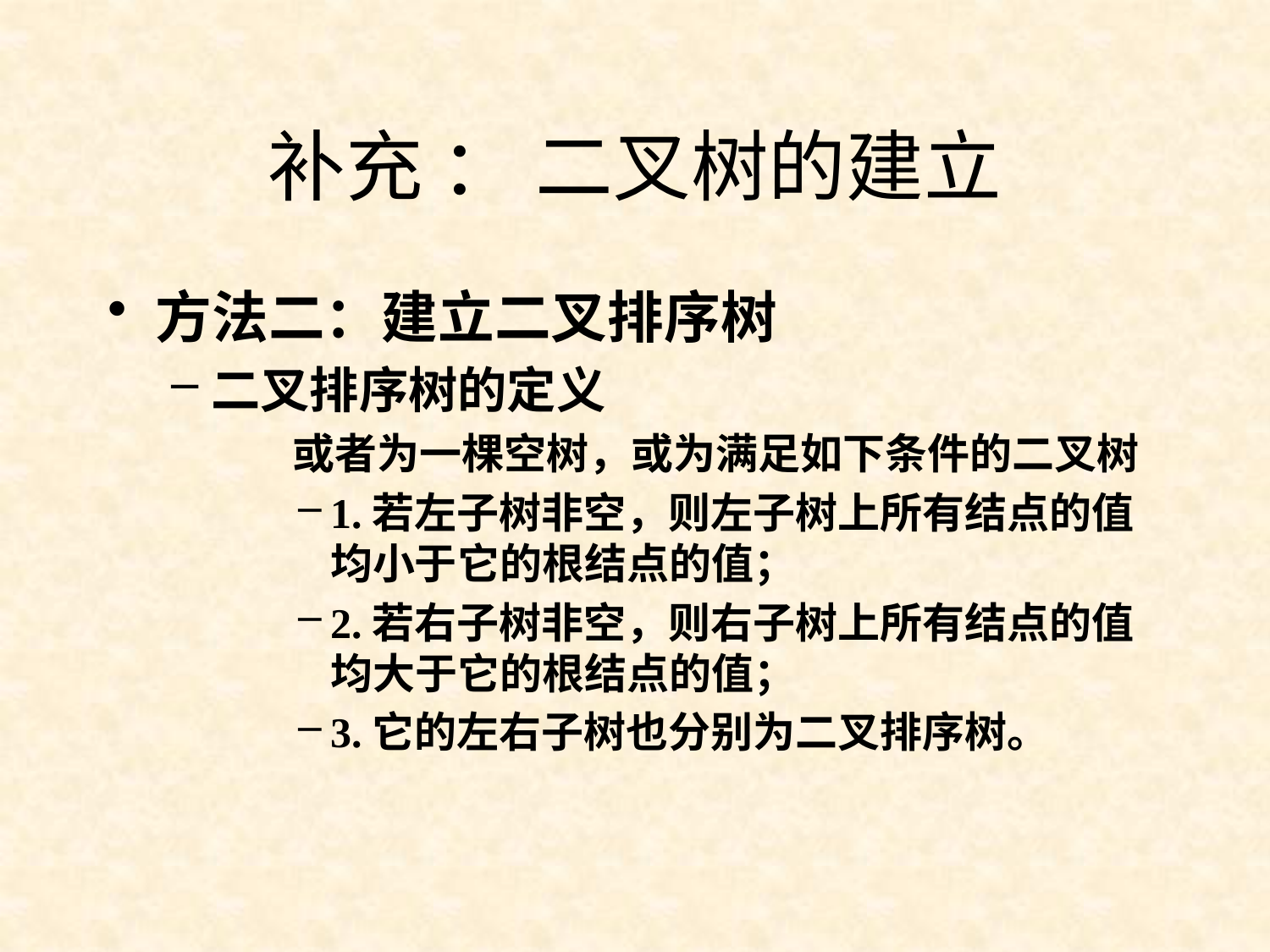

# 补充 ： 二叉树的建立
方法二：建立二叉排序树
二叉排序树的定义
     或者为一棵空树，或为满足如下条件的二叉树
1.若左子树非空，则左子树上所有结点的值均小于它的根结点的值；
2.若右子树非空，则右子树上所有结点的值均大于它的根结点的值；
3.它的左右子树也分别为二叉排序树。